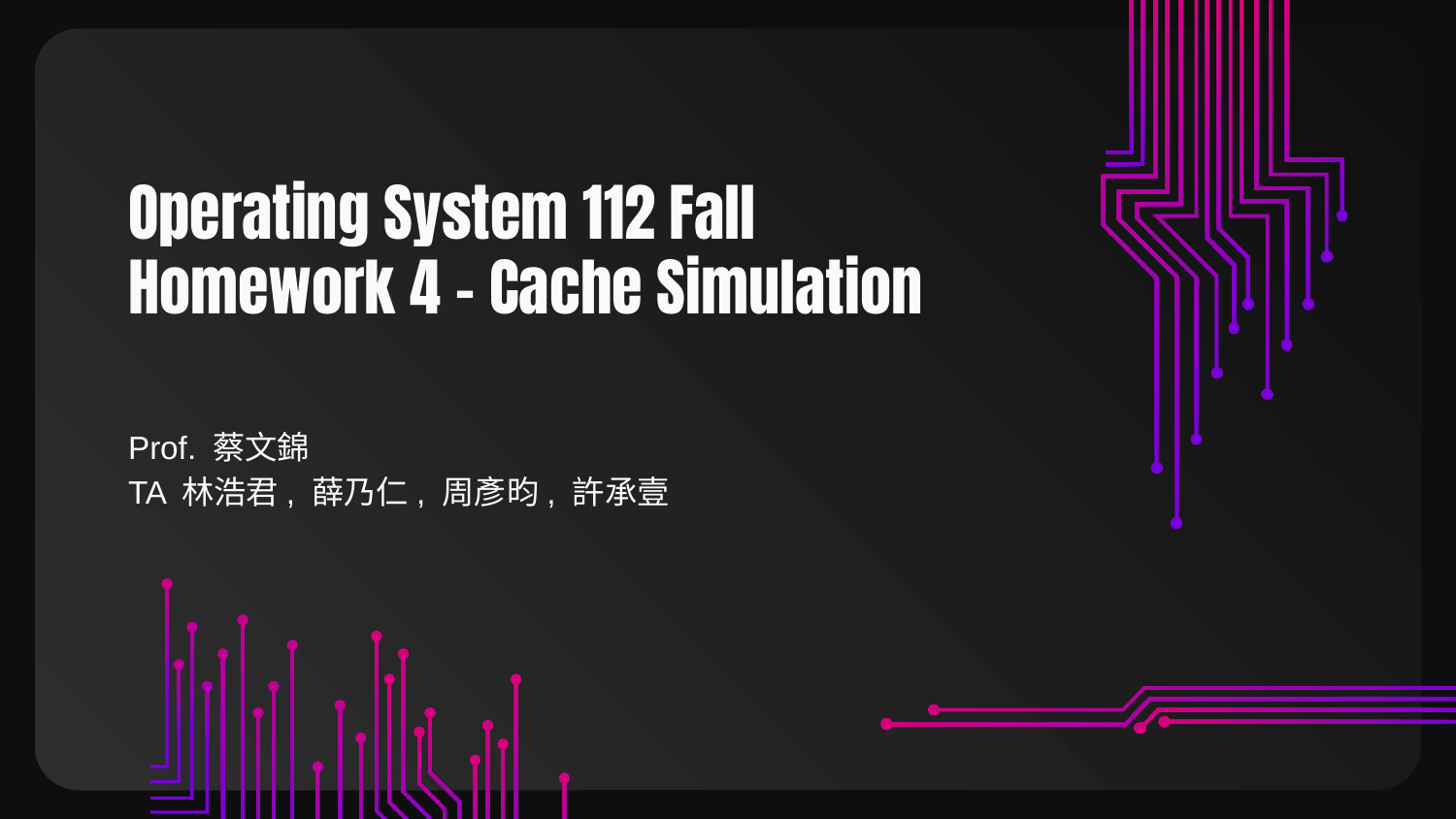

# Operating System 112 Fall
Homework 4 - Cache Simulation
Prof. 蔡文錦
TA 林浩君, 薛乃仁, 周彥昀, 許承壹